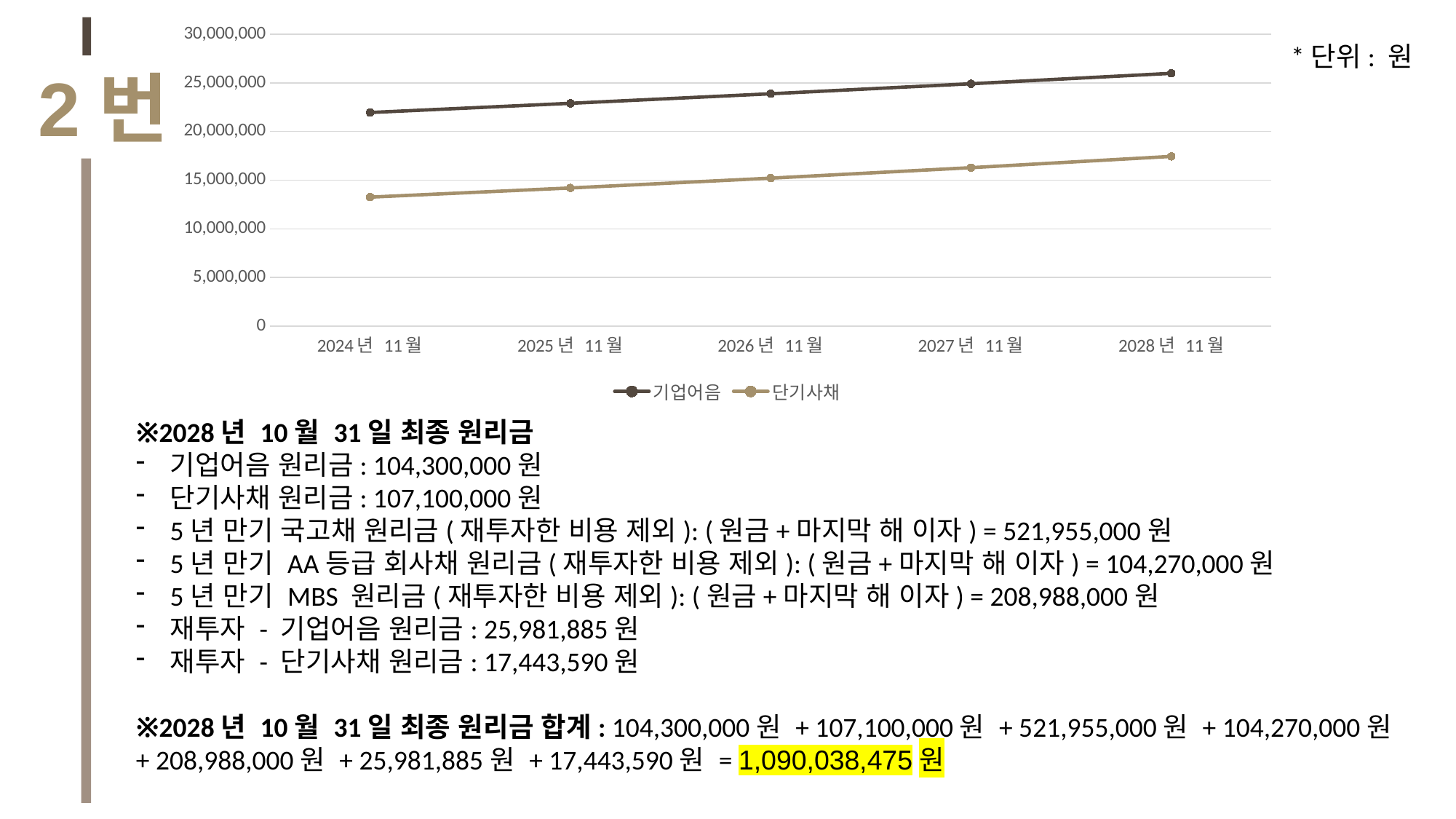

### Chart

| Category | 기업어음 | 단기사채 |
|---|---|---|
| 2024년 11월 | 21955000.0 | 13258000.0 |
| 2025년 11월 | 22899065.0 | 14199318.0 |
| 2026년 11월 | 23883724.0 | 15207469.0 |
| 2027년 11월 | 24910721.0 | 16287199.0 |
| 2028년 11월 | 25981885.0 | 17443590.0 |
*단위: 원
2번

※2028년 10월 31일 최종 원리금
기업어음 원리금: 104,300,000원
단기사채 원리금: 107,100,000원
5년 만기 국고채 원리금(재투자한 비용 제외): (원금+마지막 해 이자) = 521,955,000원
5년 만기 AA등급 회사채 원리금(재투자한 비용 제외): (원금+마지막 해 이자) = 104,270,000원
5년 만기 MBS 원리금(재투자한 비용 제외): (원금+마지막 해 이자) = 208,988,000원
재투자 - 기업어음 원리금: 25,981,885원
재투자 - 단기사채 원리금: 17,443,590원

※2028년 10월 31일 최종 원리금 합계: 104,300,000원 + 107,100,000원 + 521,955,000원 + 104,270,000원 + 208,988,000원 + 25,981,885원 + 17,443,590원 = 1,090,038,475원